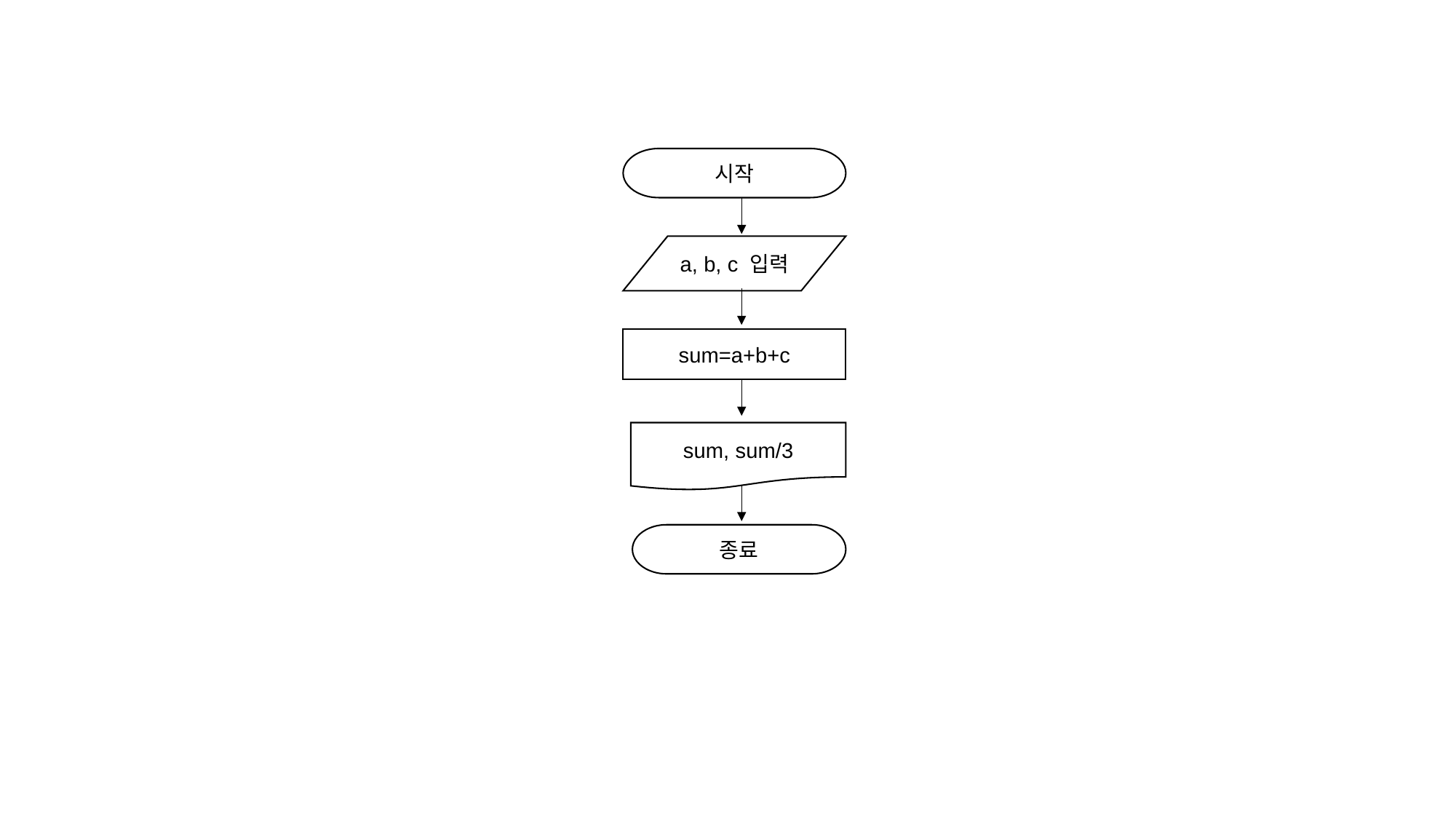

시작
a, b, c 입력
sum=a+b+c
sum, sum/3
종료